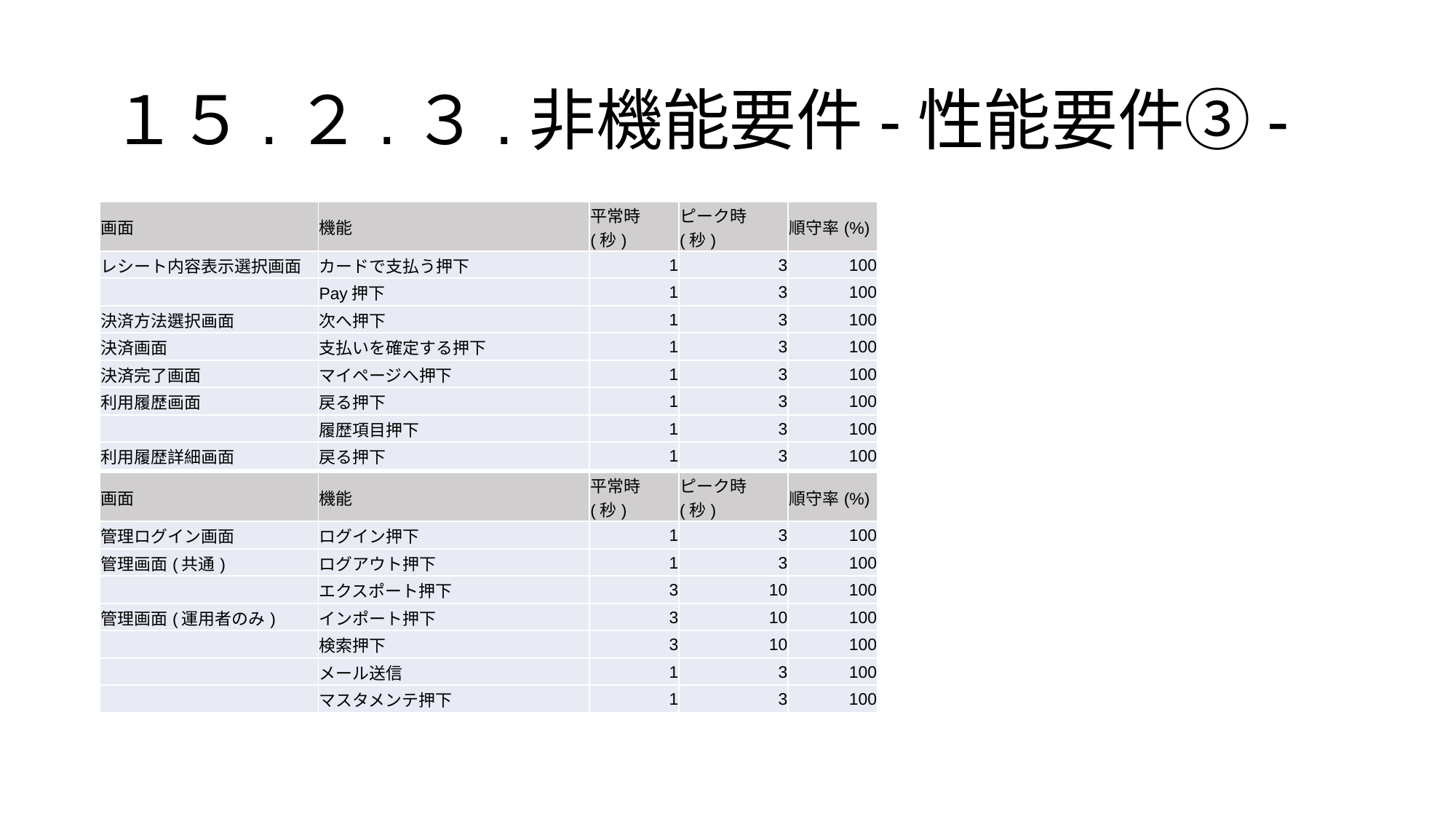

# １５.２.３.非機能要件-性能要件③-
| 画面 | 機能 | 平常時(秒) | ピーク時(秒) | 順守率(%) |
| --- | --- | --- | --- | --- |
| レシート内容表示選択画面 | カードで支払う押下 | 1 | 3 | 100 |
|  | Pay押下 | 1 | 3 | 100 |
| 決済方法選択画面 | 次へ押下 | 1 | 3 | 100 |
| 決済画面 | 支払いを確定する押下 | 1 | 3 | 100 |
| 決済完了画面 | マイページへ押下 | 1 | 3 | 100 |
| 利用履歴画面 | 戻る押下 | 1 | 3 | 100 |
|  | 履歴項目押下 | 1 | 3 | 100 |
| 利用履歴詳細画面 | 戻る押下 | 1 | 3 | 100 |
| 画面 | 機能 | 平常時(秒) | ピーク時(秒) | 順守率(%) |
| --- | --- | --- | --- | --- |
| 管理ログイン画面 | ログイン押下 | 1 | 3 | 100 |
| 管理画面(共通) | ログアウト押下 | 1 | 3 | 100 |
|  | エクスポート押下 | 3 | 10 | 100 |
| 管理画面(運用者のみ) | インポート押下 | 3 | 10 | 100 |
|  | 検索押下 | 3 | 10 | 100 |
|  | メール送信 | 1 | 3 | 100 |
|  | マスタメンテ押下 | 1 | 3 | 100 |